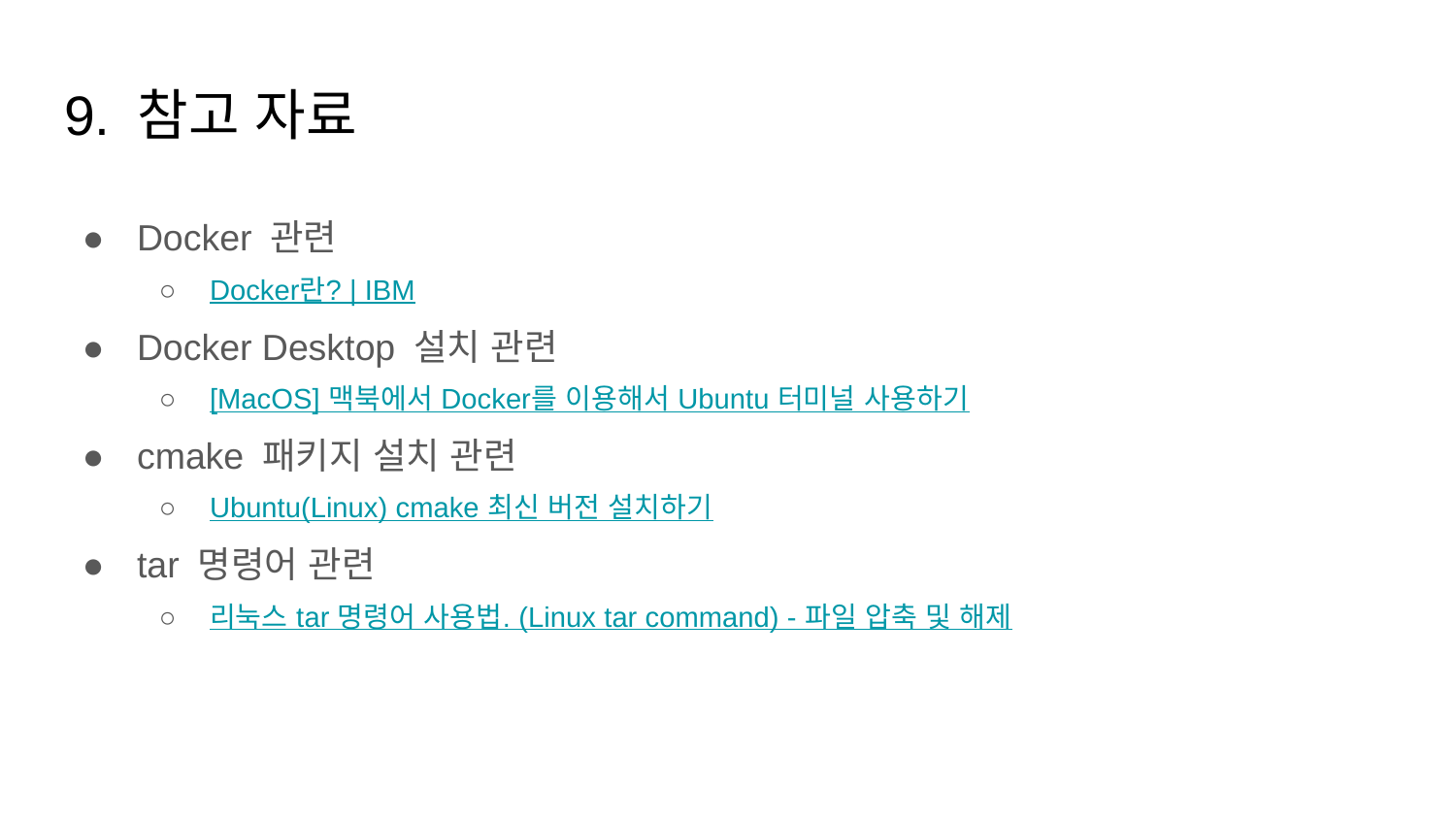

# 9. 참고 자료
Docker 관련
Docker란? | IBM
Docker Desktop 설치 관련
[MacOS] 맥북에서 Docker를 이용해서 Ubuntu 터미널 사용하기
cmake 패키지 설치 관련
Ubuntu(Linux) cmake 최신 버전 설치하기
tar 명령어 관련
리눅스 tar 명령어 사용법. (Linux tar command) - 파일 압축 및 해제